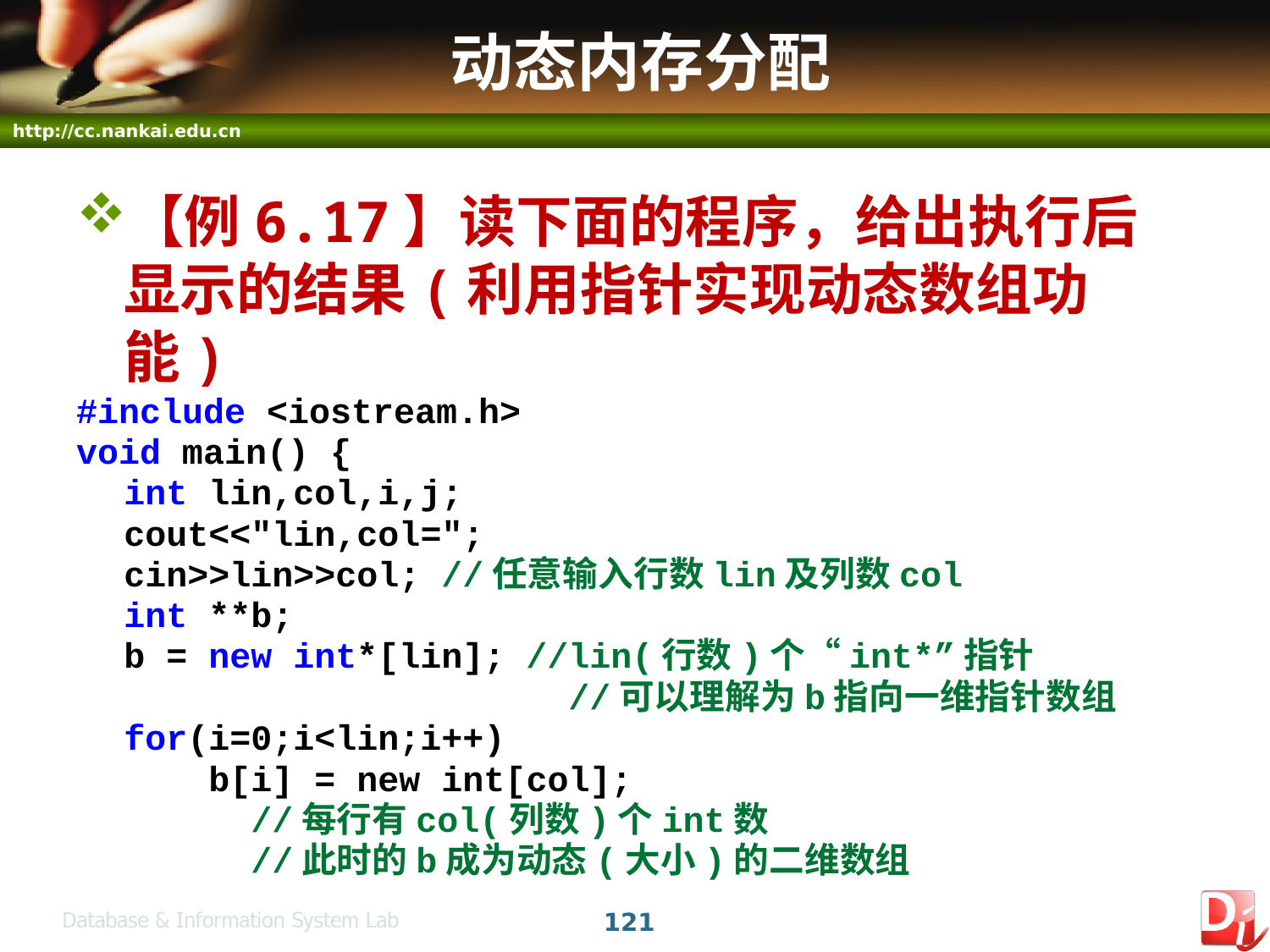

# 动态内存分配
【例6.17】读下面的程序，给出执行后显示的结果(利用指针实现动态数组功能)
#include <iostream.h>
void main() {
	int lin,col,i,j;
	cout<<"lin,col=";
	cin>>lin>>col; //任意输入行数lin及列数col
 	int **b;
	b = new int*[lin]; //lin(行数)个“int*”指针
				   //可以理解为b指向一维指针数组
	for(i=0;i<lin;i++)
	    b[i] = new int[col];
		//每行有col(列数)个int数
		//此时的b成为动态(大小)的二维数组
121
Database & Information System Lab